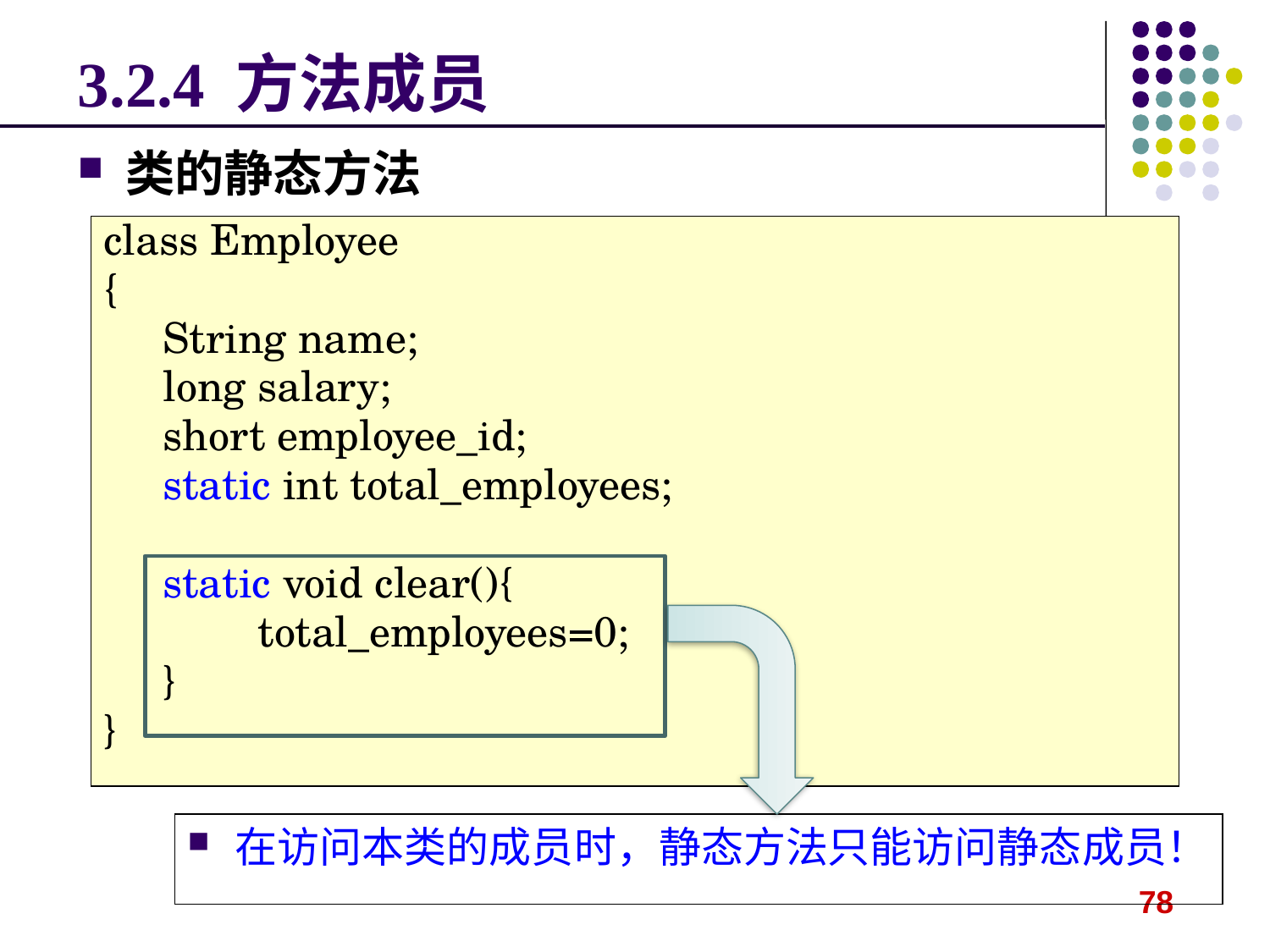

# 3.2.4 方法成员
类的静态方法
class Employee
{
     String name;
     long salary;
     short employee_id;
     static int total_employees;

     static void clear(){
             total_employees=0;
     }
}

在访问本类的成员时，静态方法只能访问静态成员！